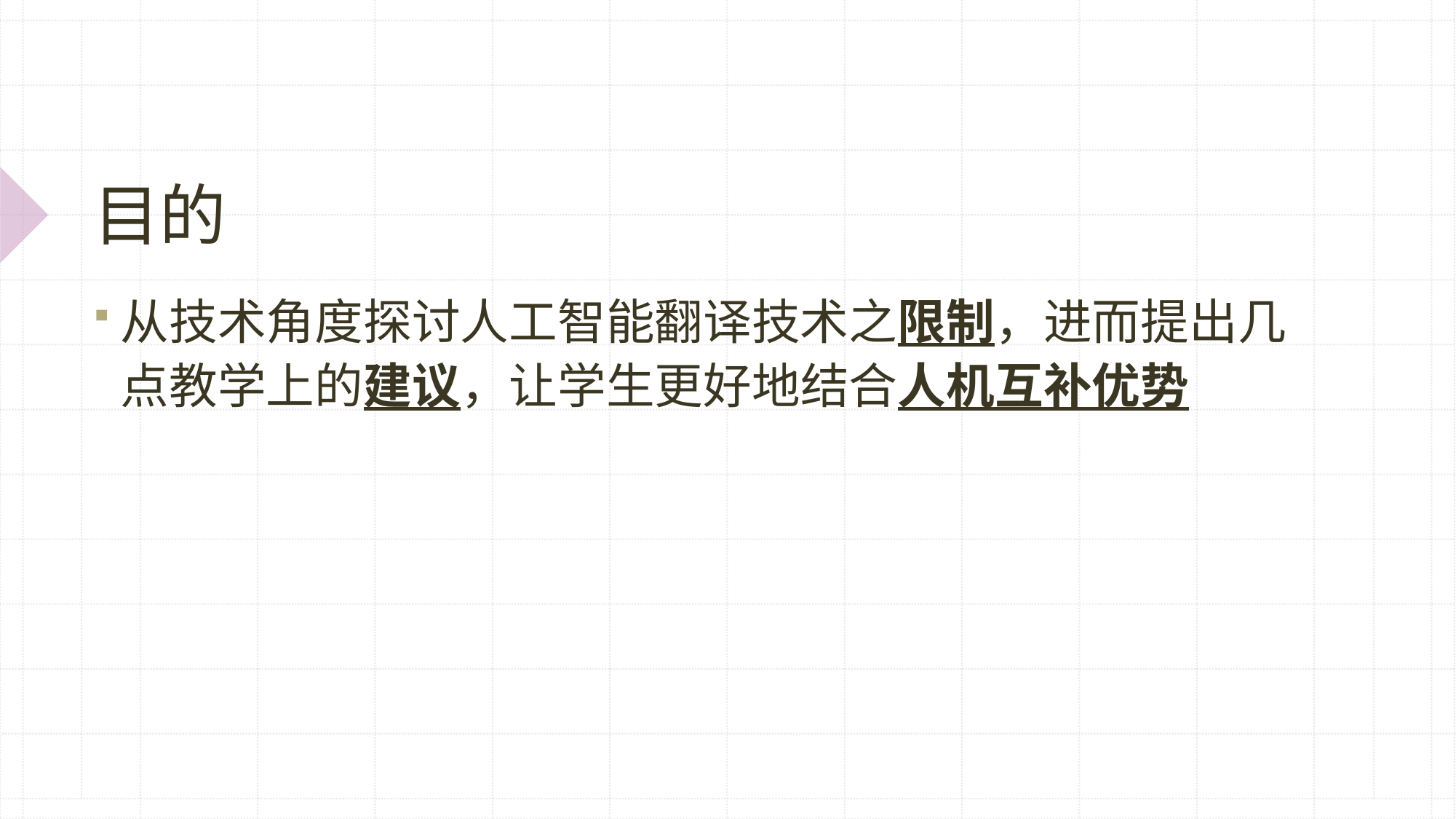

# 目的
从技术角度探讨人工智能翻译技术之限制，进而提出几点教学上的建议，让学生更好地结合人机互补优势